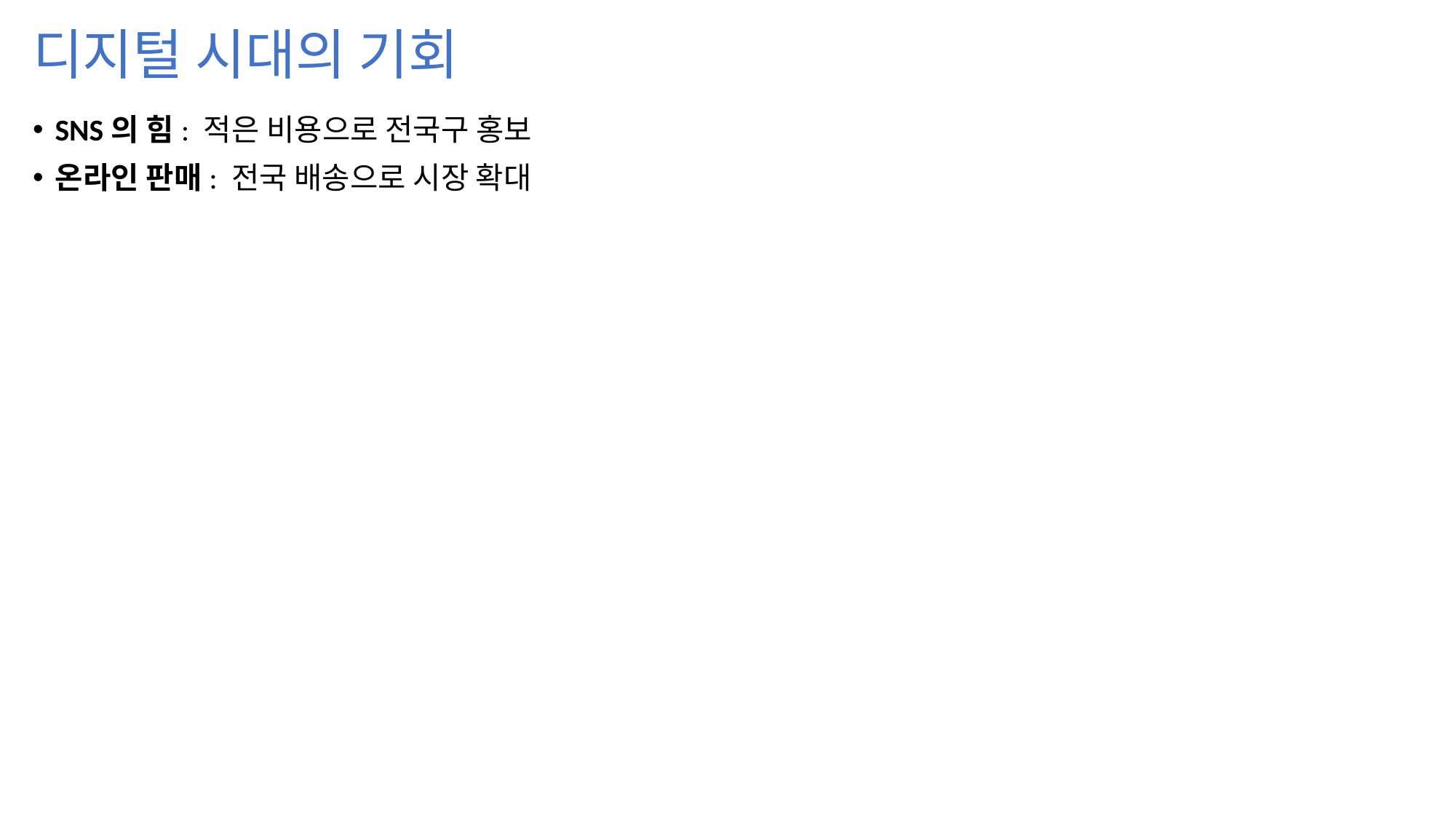

# 디지털 시대의 기회
SNS의 힘: 적은 비용으로 전국구 홍보
온라인 판매: 전국 배송으로 시장 확대